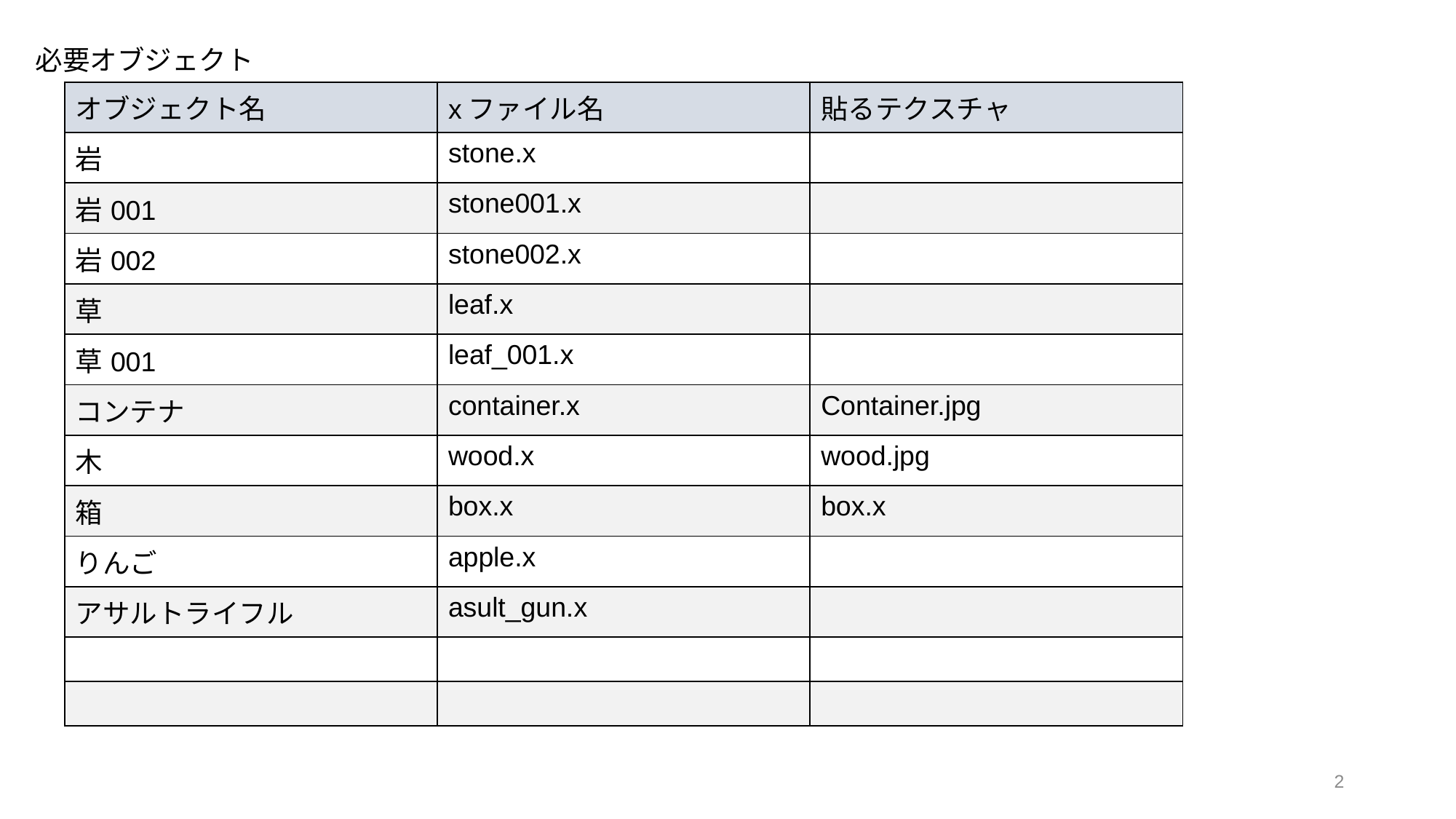

必要オブジェクト
| オブジェクト名 | xファイル名 | 貼るテクスチャ |
| --- | --- | --- |
| 岩 | stone.x |  |
| 岩001 | stone001.x |  |
| 岩002 | stone002.x |  |
| 草 | leaf.x |  |
| 草001 | leaf\_001.x |  |
| コンテナ | container.x | Container.jpg |
| 木 | wood.x | wood.jpg |
| 箱 | box.x | box.x |
| りんご | apple.x |  |
| アサルトライフル | asult\_gun.x |  |
|  |  |  |
|  |  |  |
2